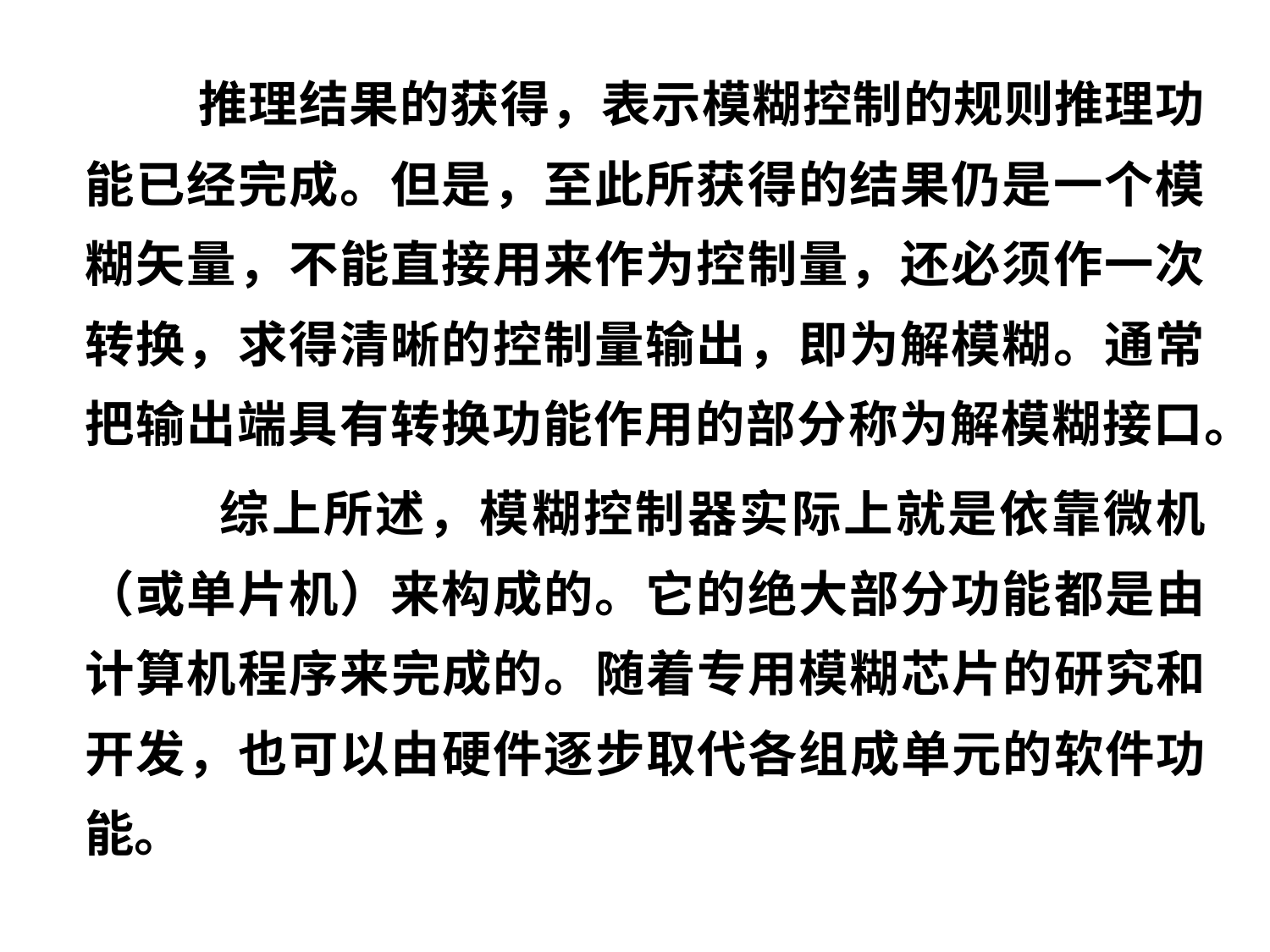

推理结果的获得，表示模糊控制的规则推理功能已经完成。但是，至此所获得的结果仍是一个模糊矢量，不能直接用来作为控制量，还必须作一次转换，求得清晰的控制量输出，即为解模糊。通常把输出端具有转换功能作用的部分称为解模糊接口。
            综上所述，模糊控制器实际上就是依靠微机（或单片机）来构成的。它的绝大部分功能都是由计算机程序来完成的。随着专用模糊芯片的研究和开发，也可以由硬件逐步取代各组成单元的软件功能。